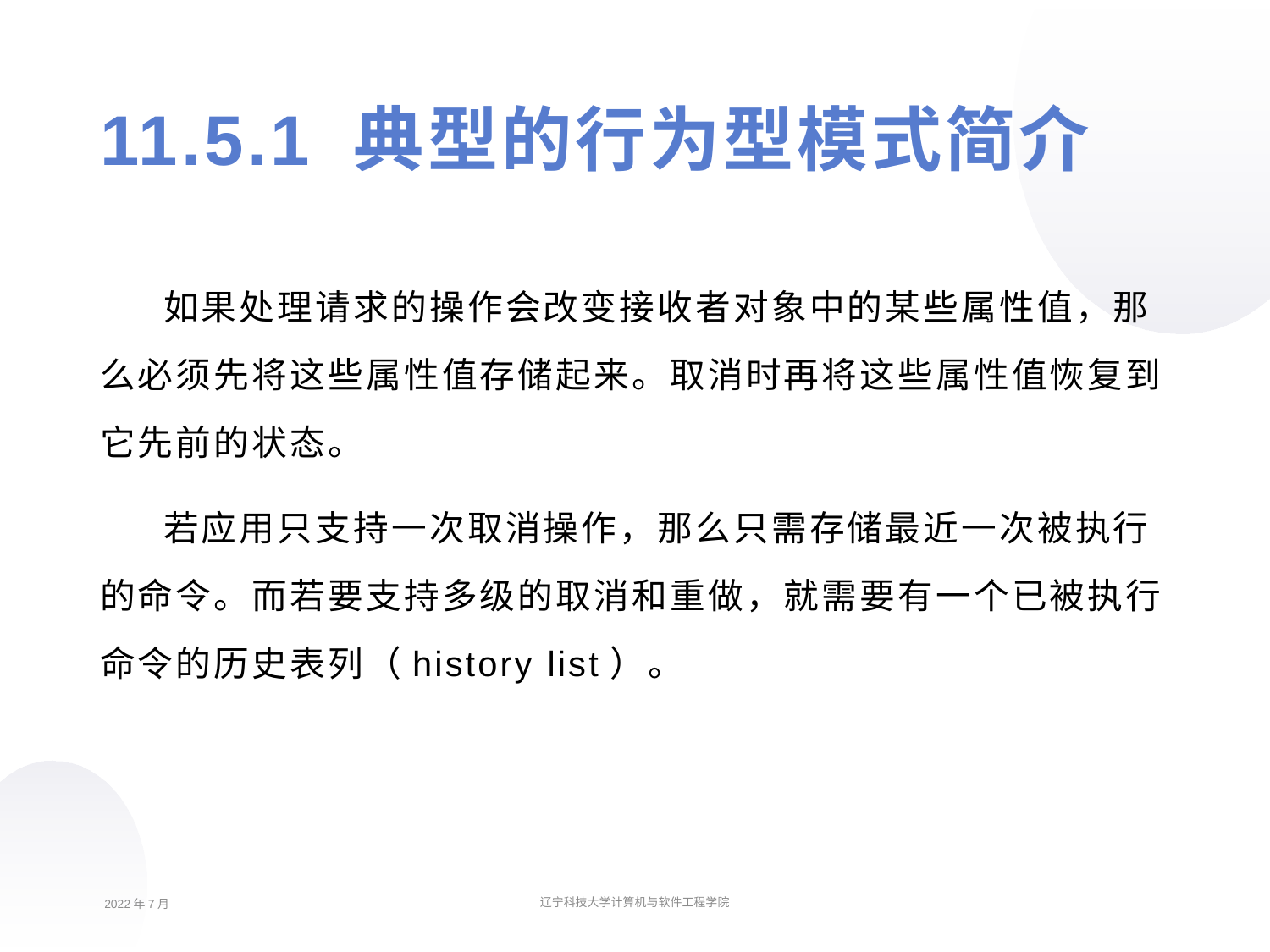

11.5.1 典型的行为型模式简介
如果处理请求的操作会改变接收者对象中的某些属性值，那么必须先将这些属性值存储起来。取消时再将这些属性值恢复到它先前的状态。
若应用只支持一次取消操作，那么只需存储最近一次被执行的命令。而若要支持多级的取消和重做，就需要有一个已被执行命令的历史表列（history list）。

2022年7月
辽宁科技大学计算机与软件工程学院
126